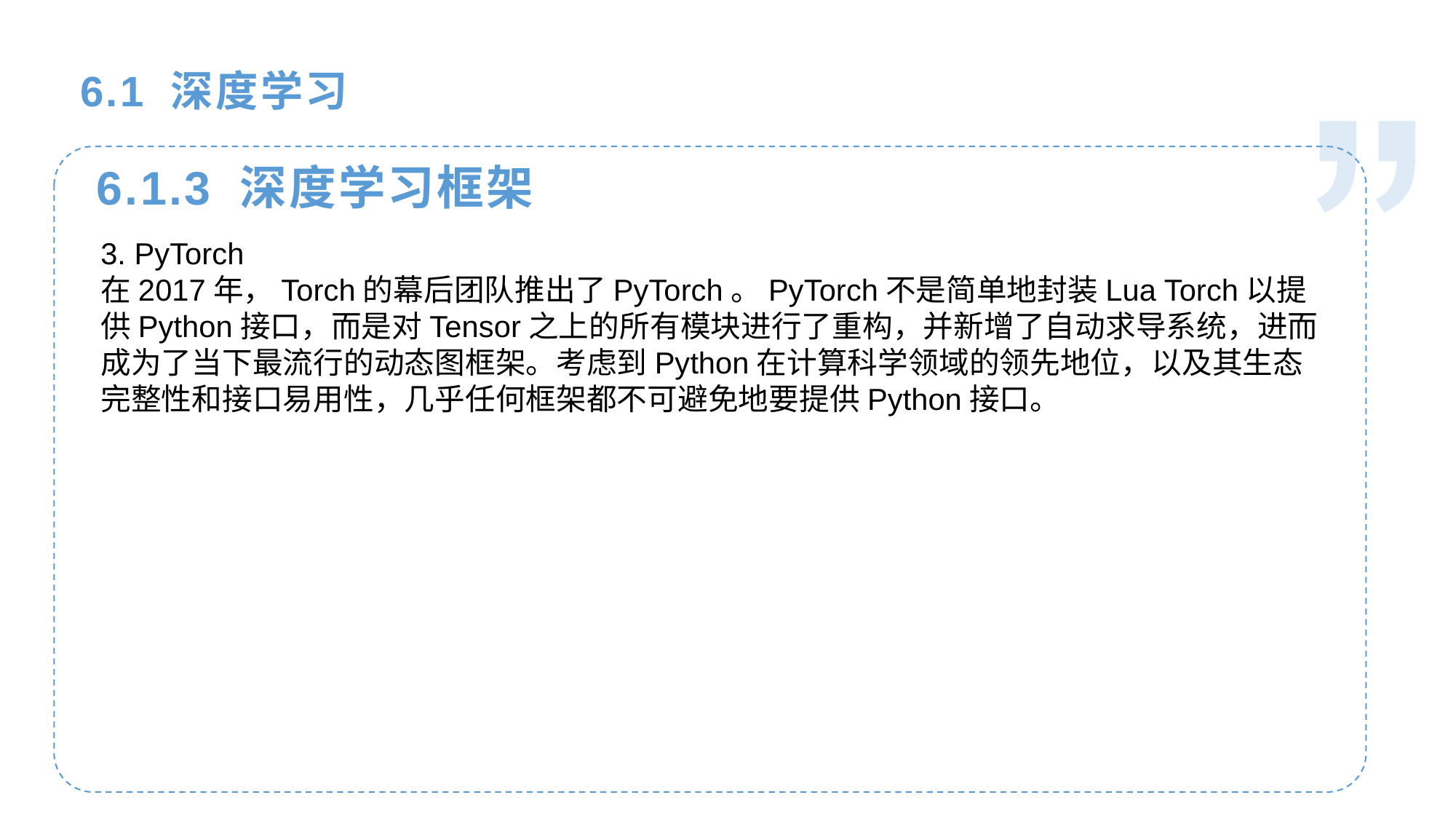

人工智能基础
6.1 深度学习

6.1.3 深度学习框架

3. PyTorch
在2017年，Torch的幕后团队推出了PyTorch。PyTorch不是简单地封装Lua Torch以提供Python接口，而是对Tensor之上的所有模块进行了重构，并新增了自动求导系统，进而成为了当下最流行的动态图框架。考虑到Python在计算科学领域的领先地位，以及其生态完整性和接口易用性，几乎任何框架都不可避免地要提供Python接口。